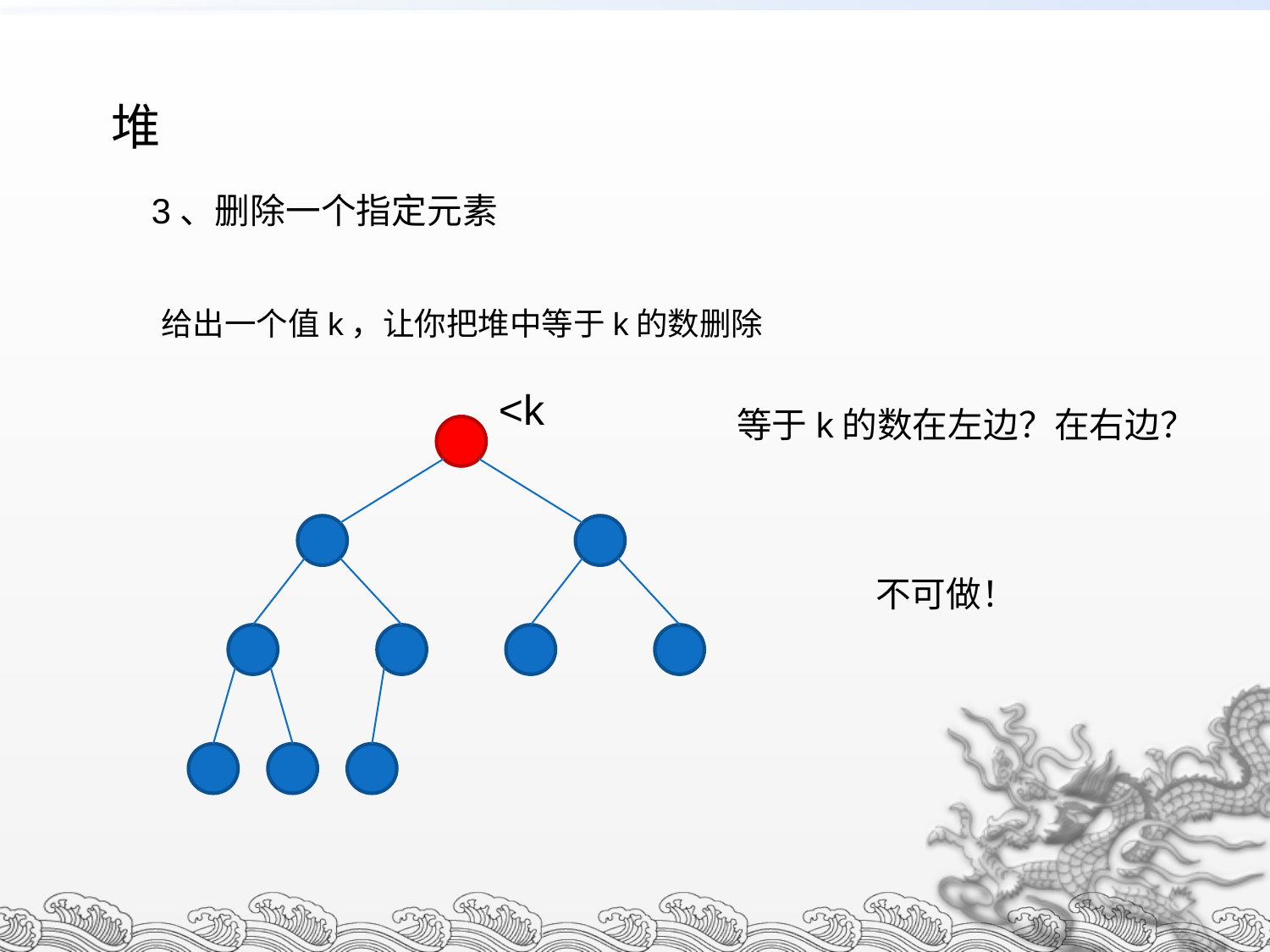

堆
3、删除一个指定元素
给出一个值k，让你把堆中等于k的数删除
<k
等于k的数在左边？在右边？

不可做！